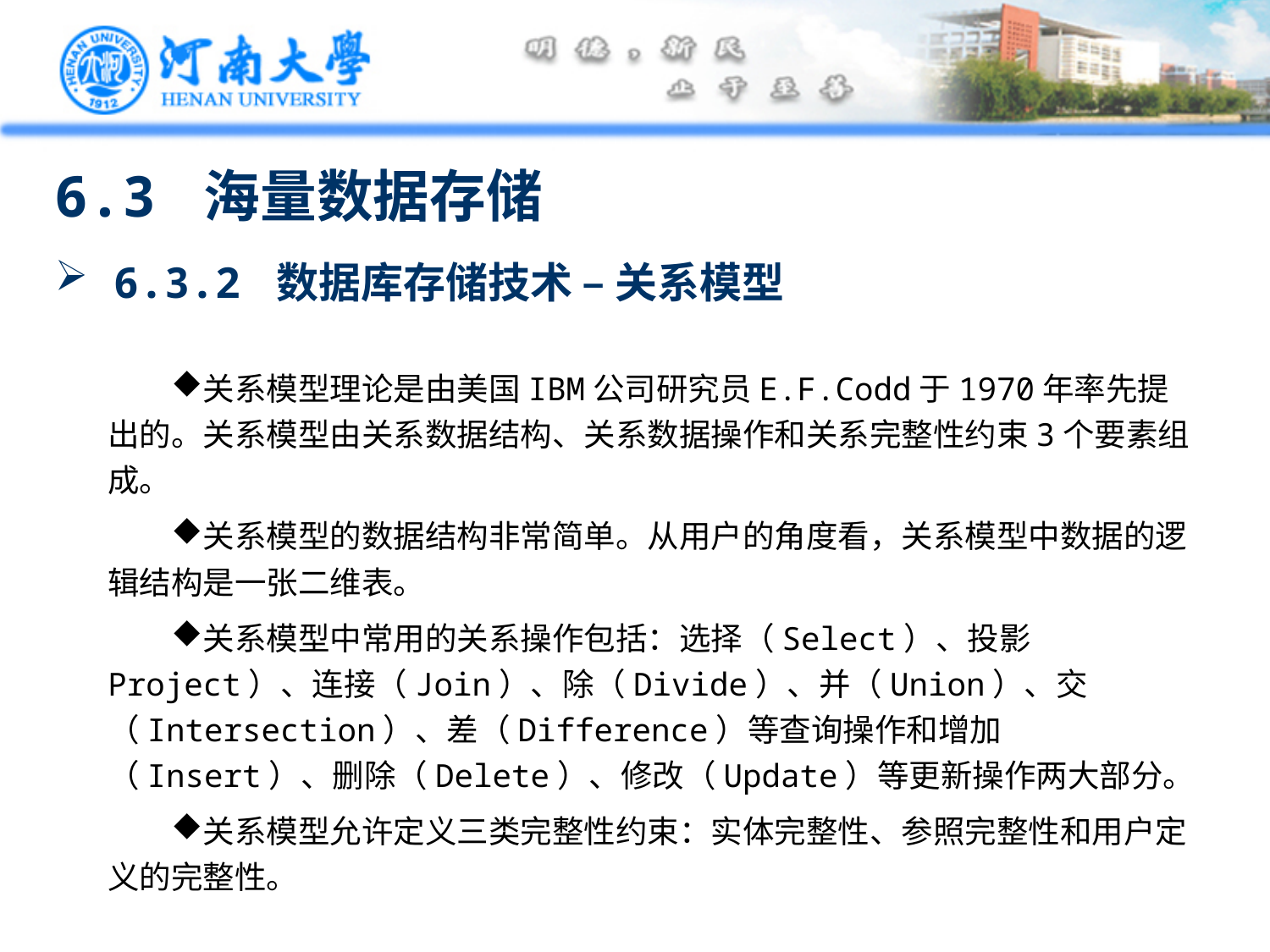

6.3 海量数据存储
 6.3.2 数据库存储技术 – 关系模型
关系模型理论是由美国IBM公司研究员E.F.Codd于1970年率先提出的。关系模型由关系数据结构、关系数据操作和关系完整性约束3个要素组成。
关系模型的数据结构非常简单。从用户的角度看，关系模型中数据的逻辑结构是一张二维表。
关系模型中常用的关系操作包括：选择（Select）、投影Project）、连接（Join）、除（Divide）、并（Union）、交（Intersection）、差（Difference）等查询操作和增加（Insert）、删除（Delete）、修改（Update）等更新操作两大部分。
关系模型允许定义三类完整性约束：实体完整性、参照完整性和用户定义的完整性。